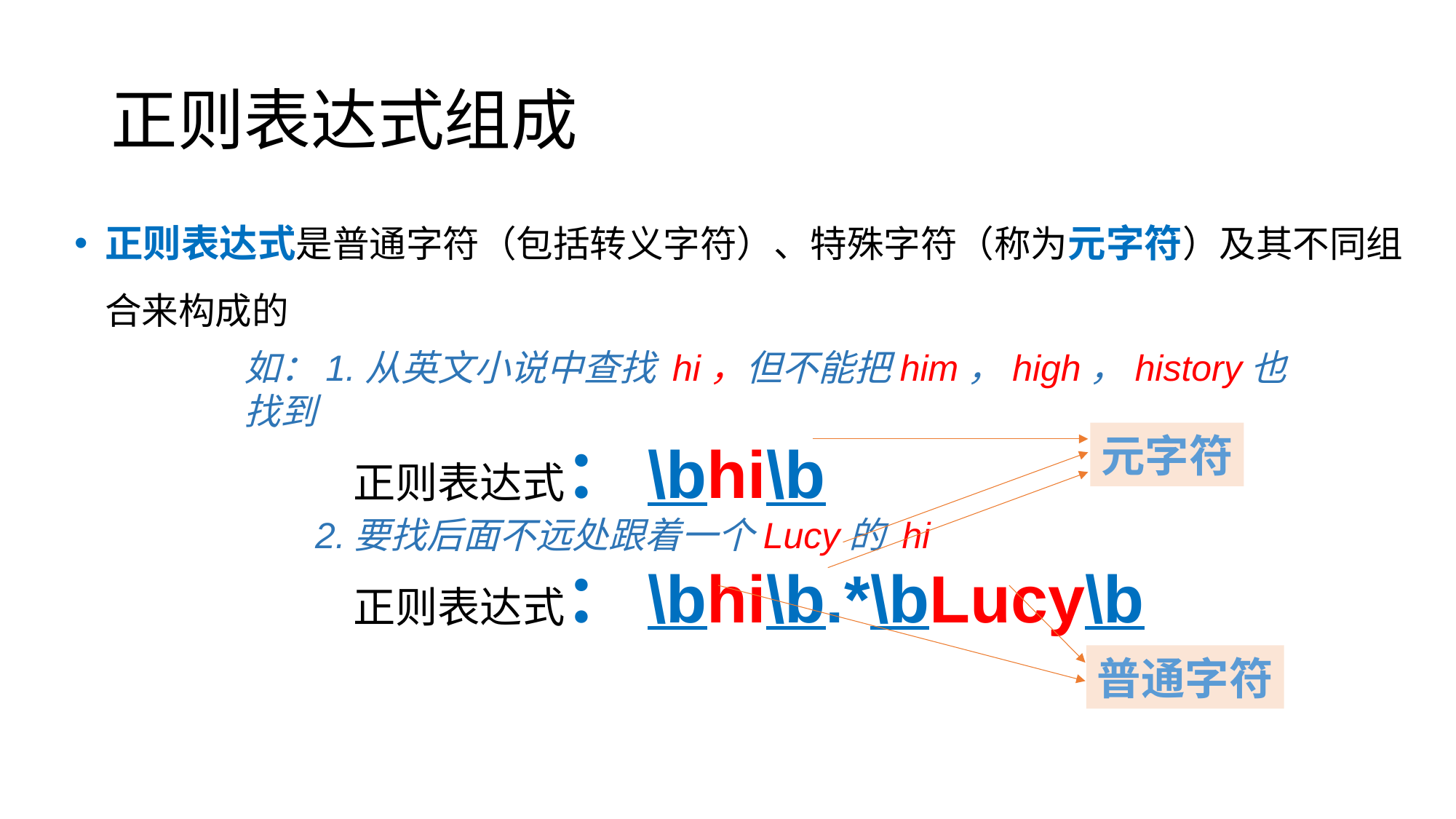

# 正则表达式组成
正则表达式是普通字符（包括转义字符）、特殊字符（称为元字符）及其不同组合来构成的
如：1.从英文小说中查找 hi，但不能把him，high，history也找到
	正则表达式：\bhi\b
       2.要找后面不远处跟着一个Lucy的 hi
	正则表达式：\bhi\b.*\bLucy\b

元字符
普通字符